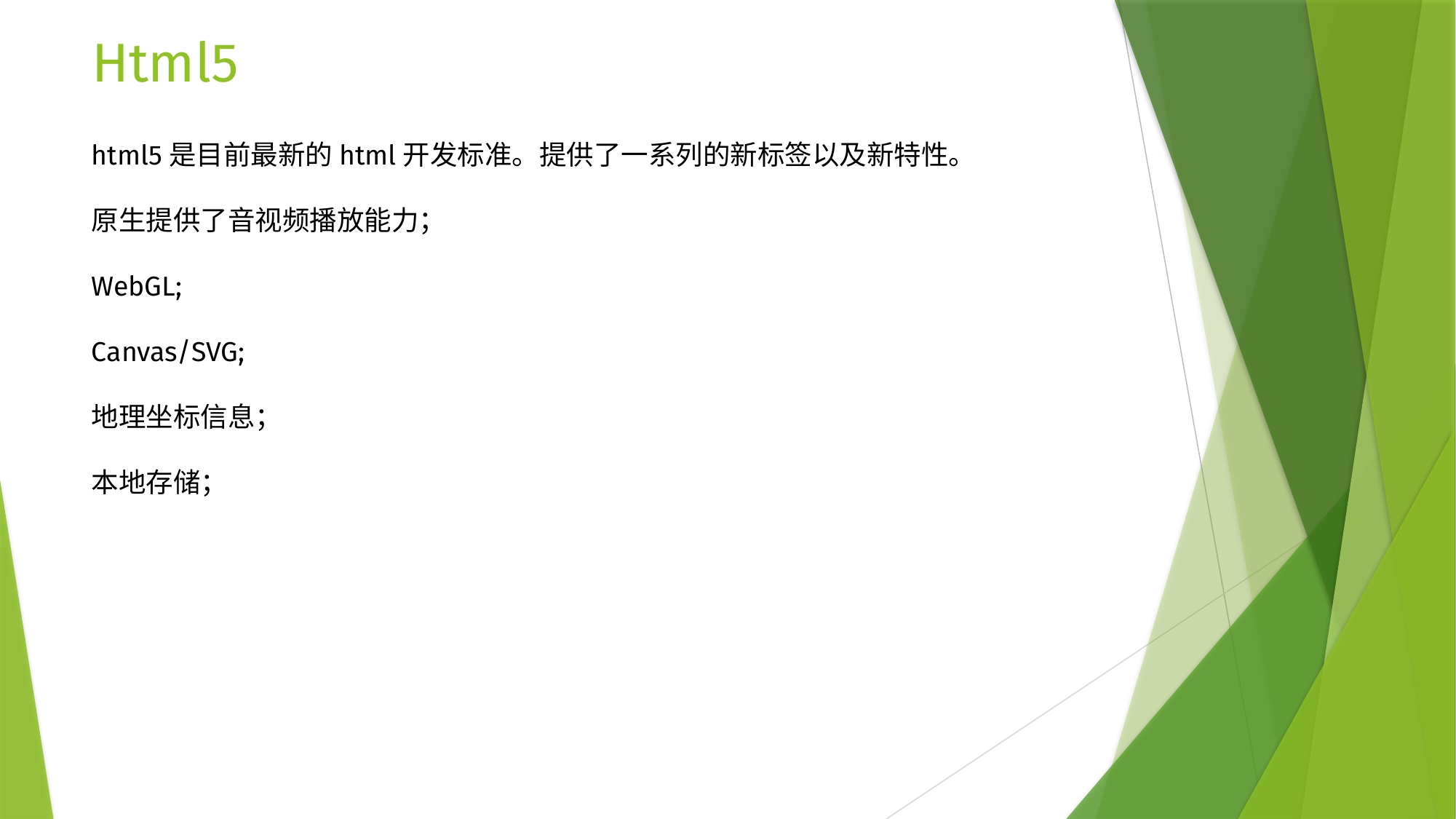

# Html5
html5是目前最新的html开发标准。提供了一系列的新标签以及新特性。

原生提供了音视频播放能力；

WebGL;

Canvas/SVG;

地理坐标信息；

本地存储；